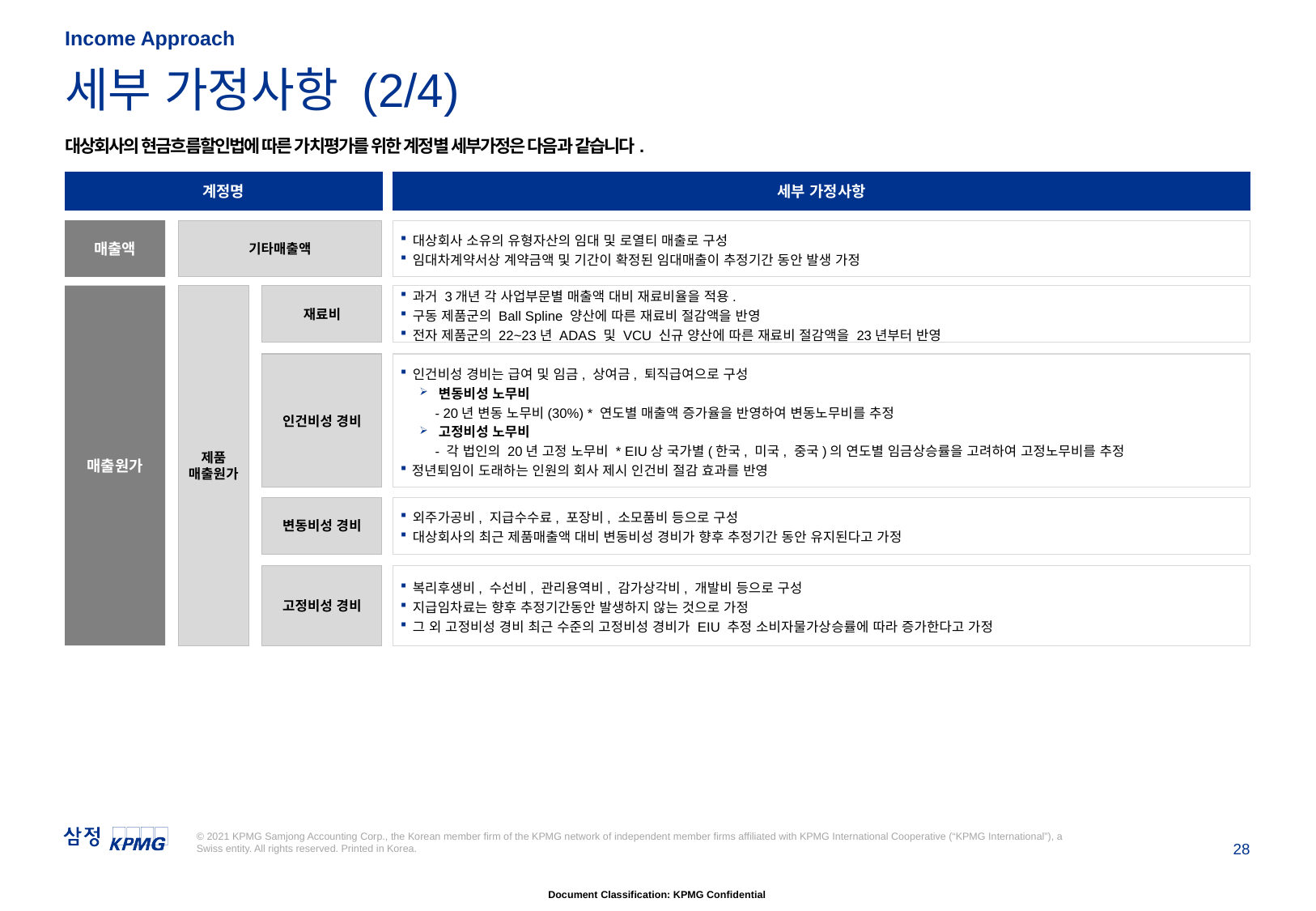

Income Approach
# 세부 가정사항 (2/4)
대상회사의 현금흐름할인법에 따른 가치평가를 위한 계정별 세부가정은 다음과 같습니다.
계정명
세부 가정사항
매출액
기타매출액
대상회사 소유의 유형자산의 임대 및 로열티 매출로 구성
임대차계약서상 계약금액 및 기간이 확정된 임대매출이 추정기간 동안 발생 가정
제품
매출원가
매출원가
재료비
과거 3개년 각 사업부문별 매출액 대비 재료비율을 적용.
구동 제품군의 Ball Spline 양산에 따른 재료비 절감액을 반영
전자 제품군의 22~23년 ADAS 및 VCU 신규 양산에 따른 재료비 절감액을 23년부터 반영
인건비성 경비
인건비성 경비는 급여 및 임금, 상여금, 퇴직급여으로 구성
변동비성 노무비
         - 20년 변동 노무비(30%) * 연도별 매출액 증가율을 반영하여 변동노무비를 추정
고정비성 노무비
         - 각 법인의 20년 고정 노무비 * EIU상 국가별(한국, 미국, 중국)의 연도별 임금상승률을 고려하여 고정노무비를 추정
정년퇴임이 도래하는 인원의 회사 제시 인건비 절감 효과를 반영
변동비성 경비
외주가공비, 지급수수료, 포장비, 소모품비 등으로 구성
대상회사의 최근 제품매출액 대비 변동비성 경비가 향후 추정기간 동안 유지된다고 가정
고정비성 경비
복리후생비, 수선비, 관리용역비, 감가상각비, 개발비 등으로 구성
지급임차료는 향후 추정기간동안 발생하지 않는 것으로 가정
그 외 고정비성 경비 최근 수준의 고정비성 경비가 EIU 추정 소비자물가상승률에 따라 증가한다고 가정